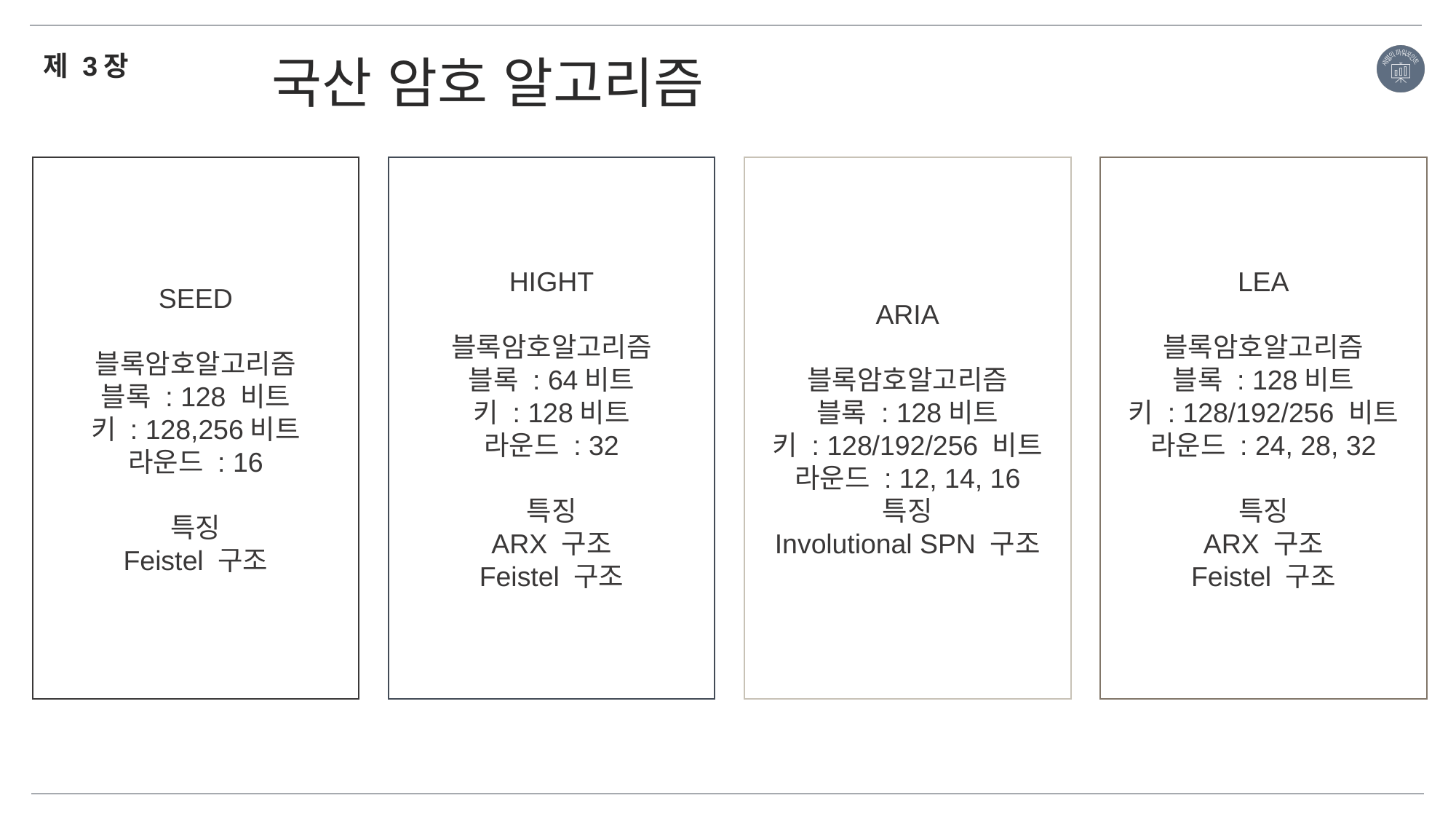

국산 암호 알고리즘
제 3장
LEA

블록암호알고리즘
블록 : 128비트
키 : 128/192/256 비트
라운드 : 24, 28, 32

특징
ARX 구조
Feistel 구조
ARIA

블록암호알고리즘
블록 : 128비트
키 : 128/192/256 비트
라운드 : 12, 14, 16
특징
Involutional SPN 구조
HIGHT

블록암호알고리즘
블록 : 64비트
키 : 128비트
라운드 : 32

특징
ARX 구조
Feistel 구조
SEED

블록암호알고리즘
블록 : 128 비트
키 : 128,256비트
라운드 : 16

특징
Feistel 구조